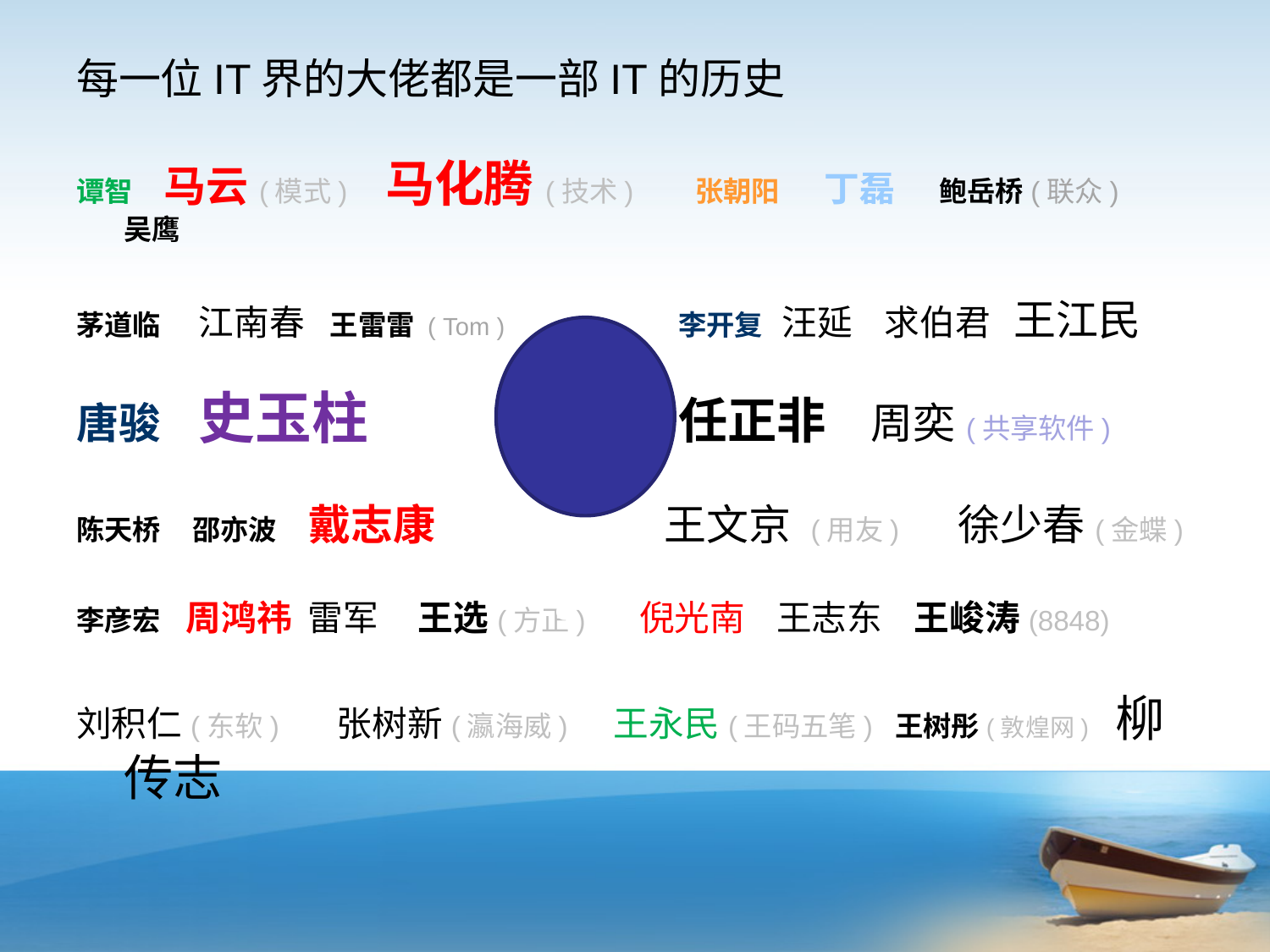

# 每一位IT界的大佬都是一部IT的历史
谭智     马云(模式)    马化腾(技术)       张朝阳       丁磊       鲍岳桥(联众)      吴鹰

茅道临      江南春    王雷雷 ( Tom )                        李开复   汪延     求伯君   王江民

唐骏    史玉柱                        任正非    周奕(共享软件)

陈天桥     邵亦波     戴志康                        王文京 (用友)　 徐少春(金蝶)

李彦宏    周鸿祎  雷军     王选(方正)      倪光南    王志东    王峻涛(8848)

刘积仁(东软)    张树新(瀛海威)     王永民(王码五笔)  王树彤(敦煌网)   柳传志

  ？